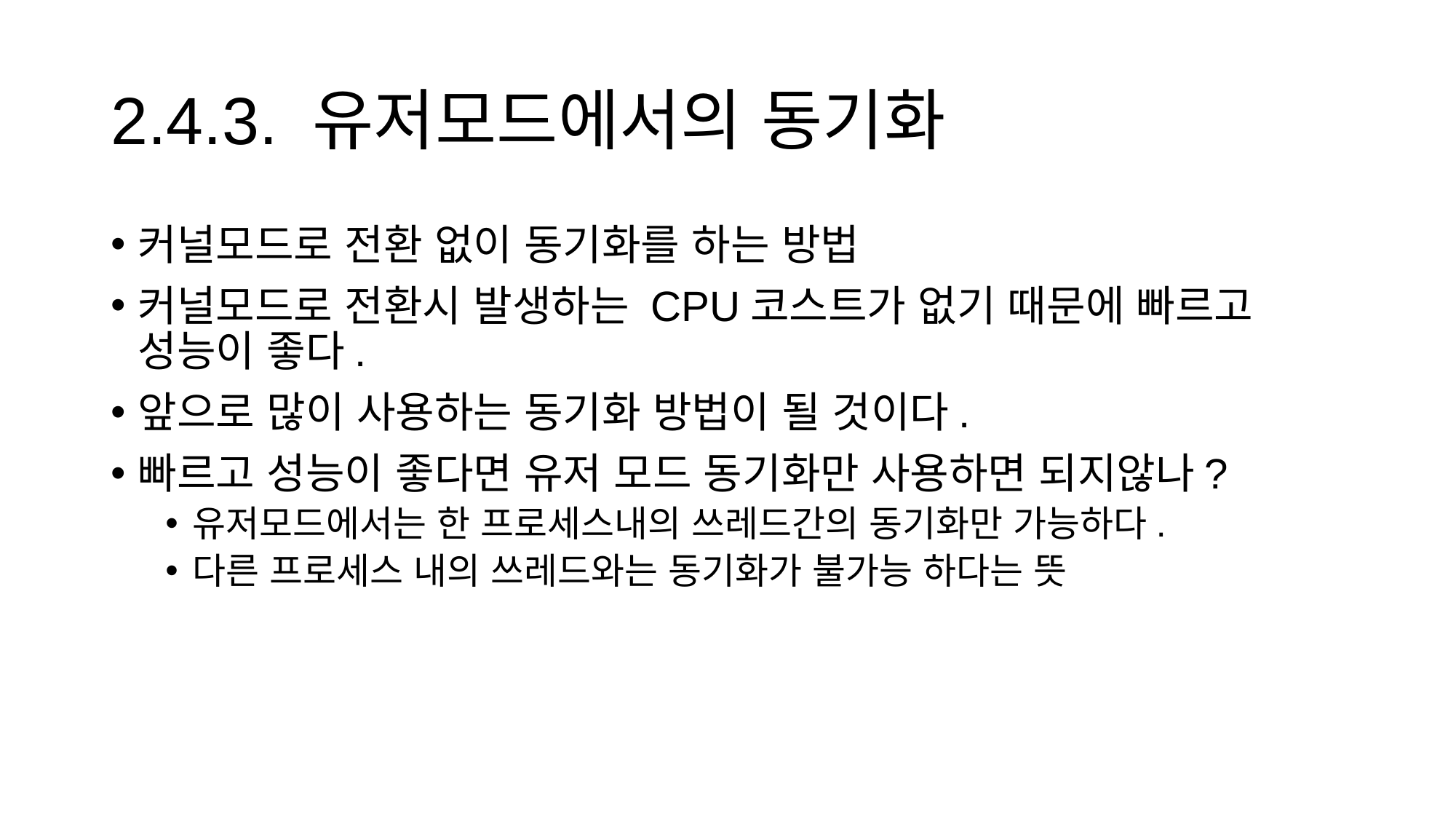

# 2.4.3. 유저모드에서의 동기화
커널모드로 전환 없이 동기화를 하는 방법
커널모드로 전환시 발생하는 CPU코스트가 없기 때문에 빠르고 성능이 좋다.
앞으로 많이 사용하는 동기화 방법이 될 것이다.
빠르고 성능이 좋다면 유저 모드 동기화만 사용하면 되지않나?
유저모드에서는 한 프로세스내의 쓰레드간의 동기화만 가능하다.
다른 프로세스 내의 쓰레드와는 동기화가 불가능 하다는 뜻